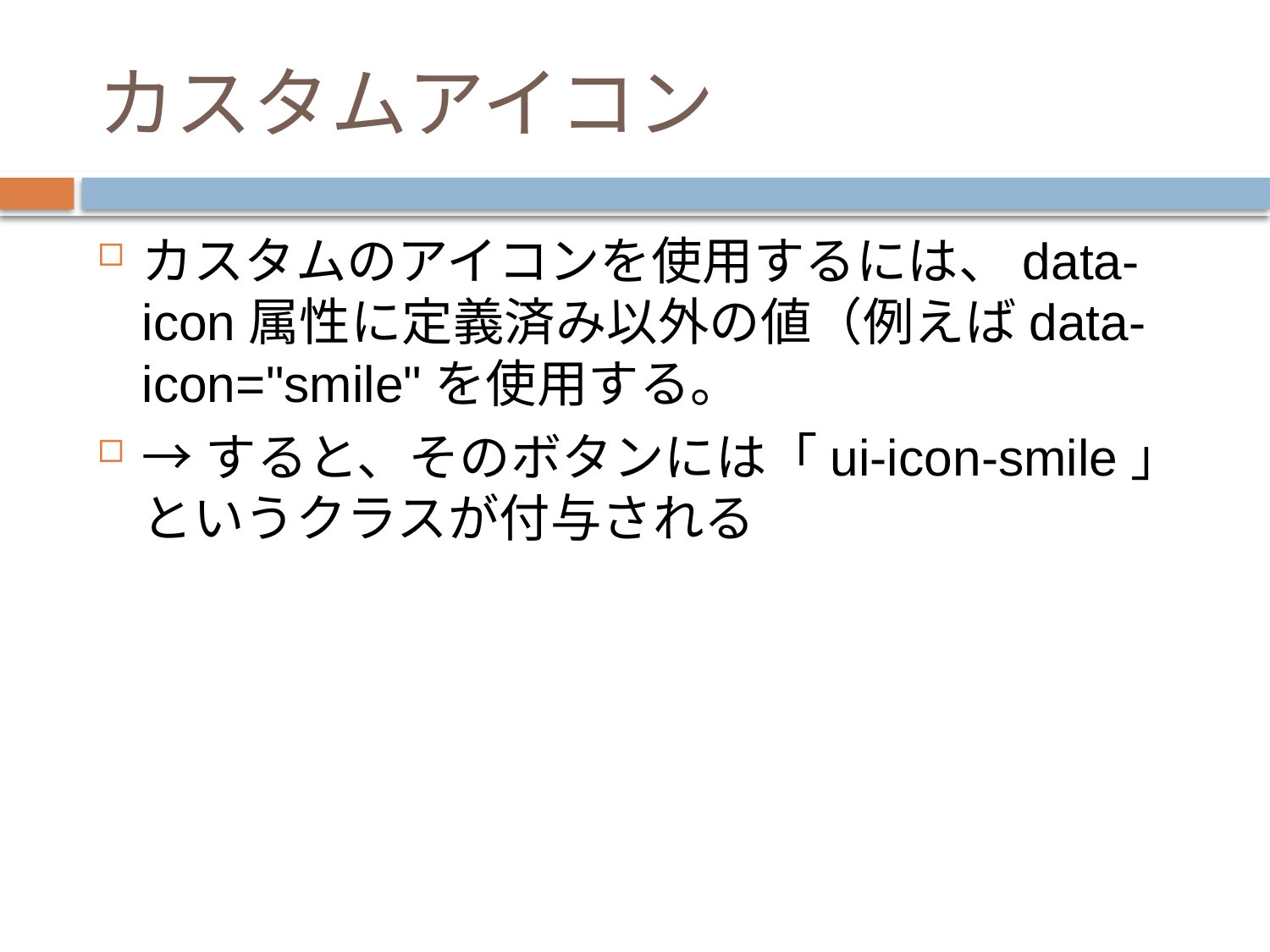

# カスタムアイコン
カスタムのアイコンを使用するには、data-icon属性に定義済み以外の値（例えばdata-icon="smile"を使用する。
→すると、そのボタンには「ui-icon-smile」というクラスが付与される